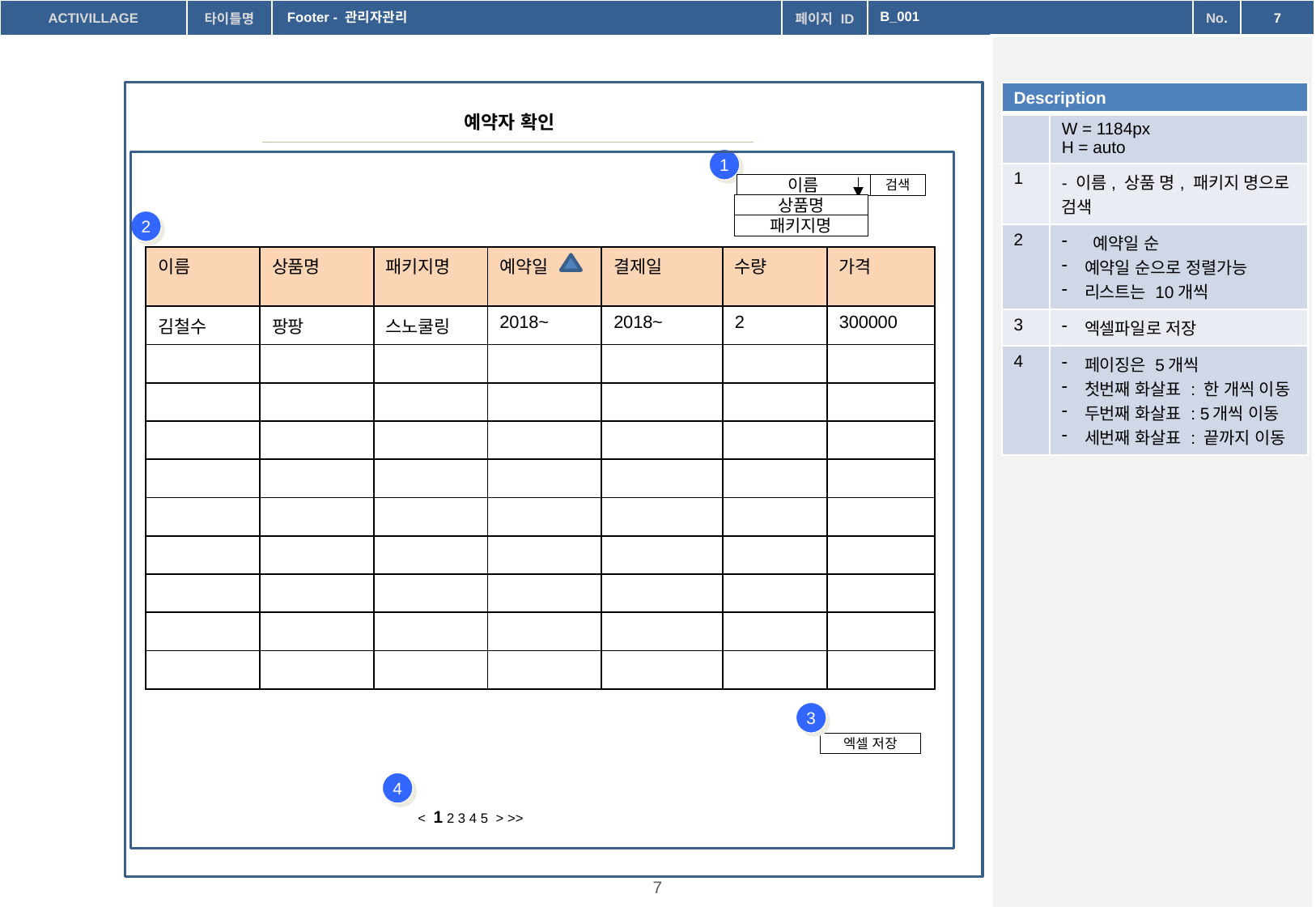

Footer - 관리자관리

B_001

| Description |  |
| --- | --- |
|  | W = 1184px H = auto |
| 1 | - 이름, 상품 명, 패키지 명으로 검색 |
| 2 | 예약일 순 예약일 순으로 정렬가능 리스트는 10개씩 |
| 3 | 엑셀파일로 저장 |
| 4 | 페이징은 5개씩 첫번째 화살표 : 한 개씩 이동 두번째 화살표 : 5개씩 이동 세번째 화살표 : 끝까지 이동 |
예약자 확인
1

이름
검색
상품명
2
패키지명
| 이름 | 상품명 | 패키지명 | 예약일 | 결제일 | 수량 | 가격 |
| --- | --- | --- | --- | --- | --- | --- |
| 김철수 | 팡팡 | 스노쿨링 | 2018~ | 2018~ | 2 | 300000 |
|  |  |  |  |  |  |  |
|  |  |  |  |  |  |  |
|  |  |  |  |  |  |  |
|  |  |  |  |  |  |  |
|  |  |  |  |  |  |  |
|  |  |  |  |  |  |  |
|  |  |  |  |  |  |  |
|  |  |  |  |  |  |  |
|  |  |  |  |  |  |  |

3
엑셀 저장
4
<  1 2 3 4 5  > >>